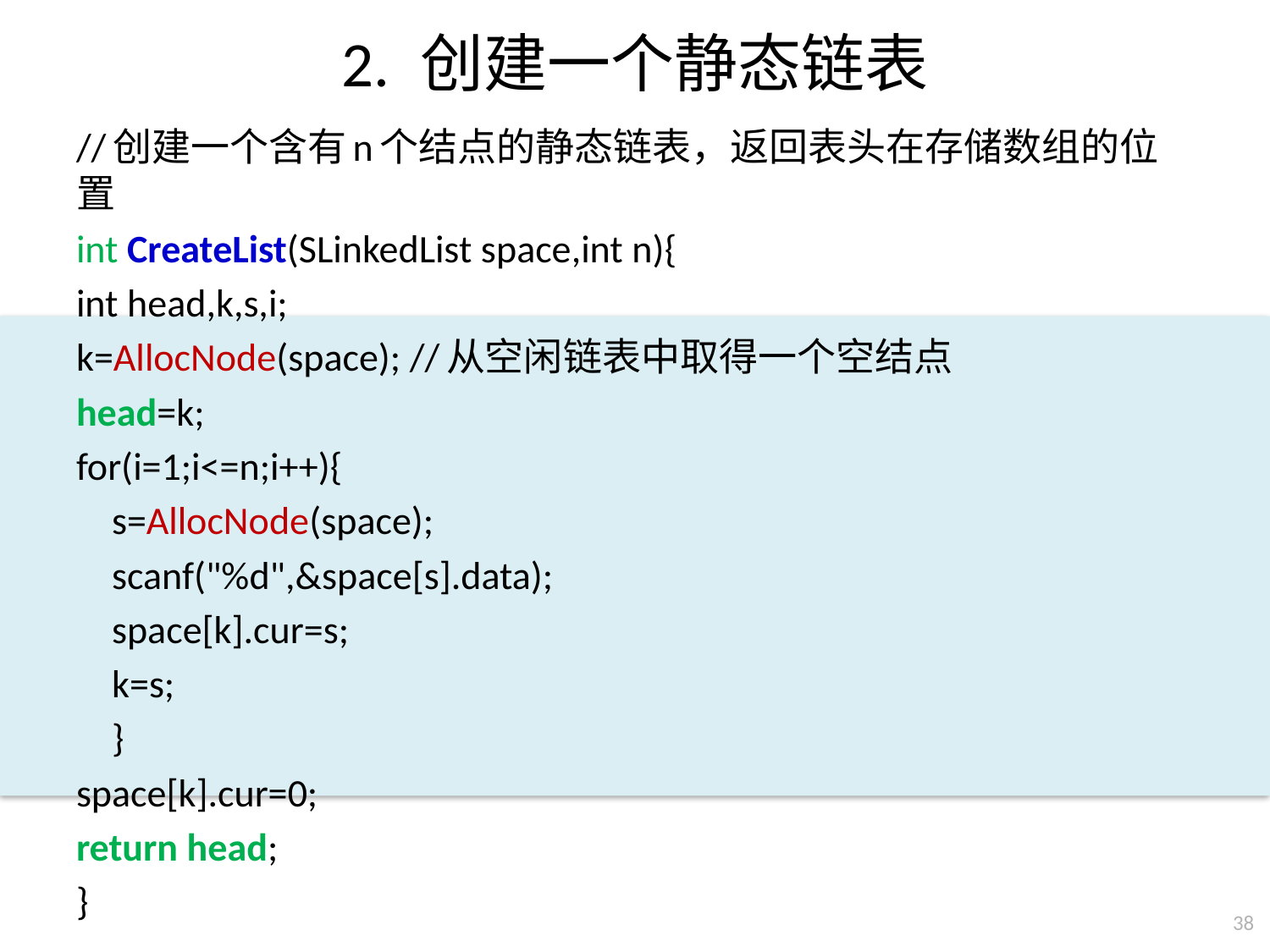

# 2. 创建一个静态链表
//创建一个含有n个结点的静态链表，返回表头在存储数组的位置
int CreateList(SLinkedList space,int n){
int head,k,s,i;
k=AllocNode(space); //从空闲链表中取得一个空结点
head=k;
for(i=1;i<=n;i++){
    s=AllocNode(space);
    scanf("%d",&space[s].data);
    space[k].cur=s;
    k=s;
    }
space[k].cur=0;
return head;
}

38